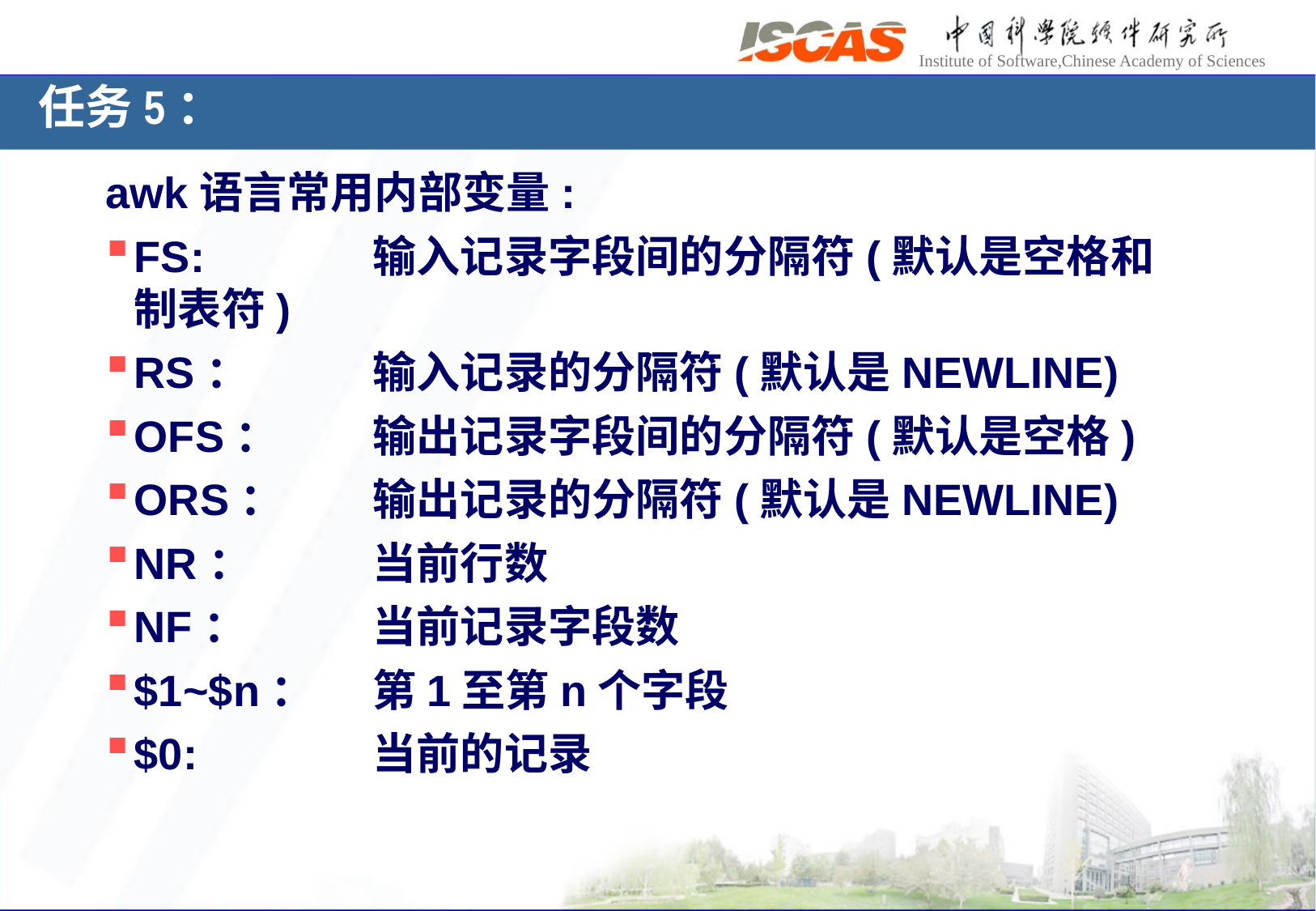

任务5：
awk语言常用内部变量:
FS: 			输入记录字段间的分隔符(默认是空格和制表符)
RS：   		输入记录的分隔符(默认是NEWLINE)
OFS： 		输出记录字段间的分隔符(默认是空格)
ORS： 		输出记录的分隔符(默认是NEWLINE)
NR：   		当前行数
NF：   		当前记录字段数
$1~$n：	第1至第n个字段
$0:			当前的记录